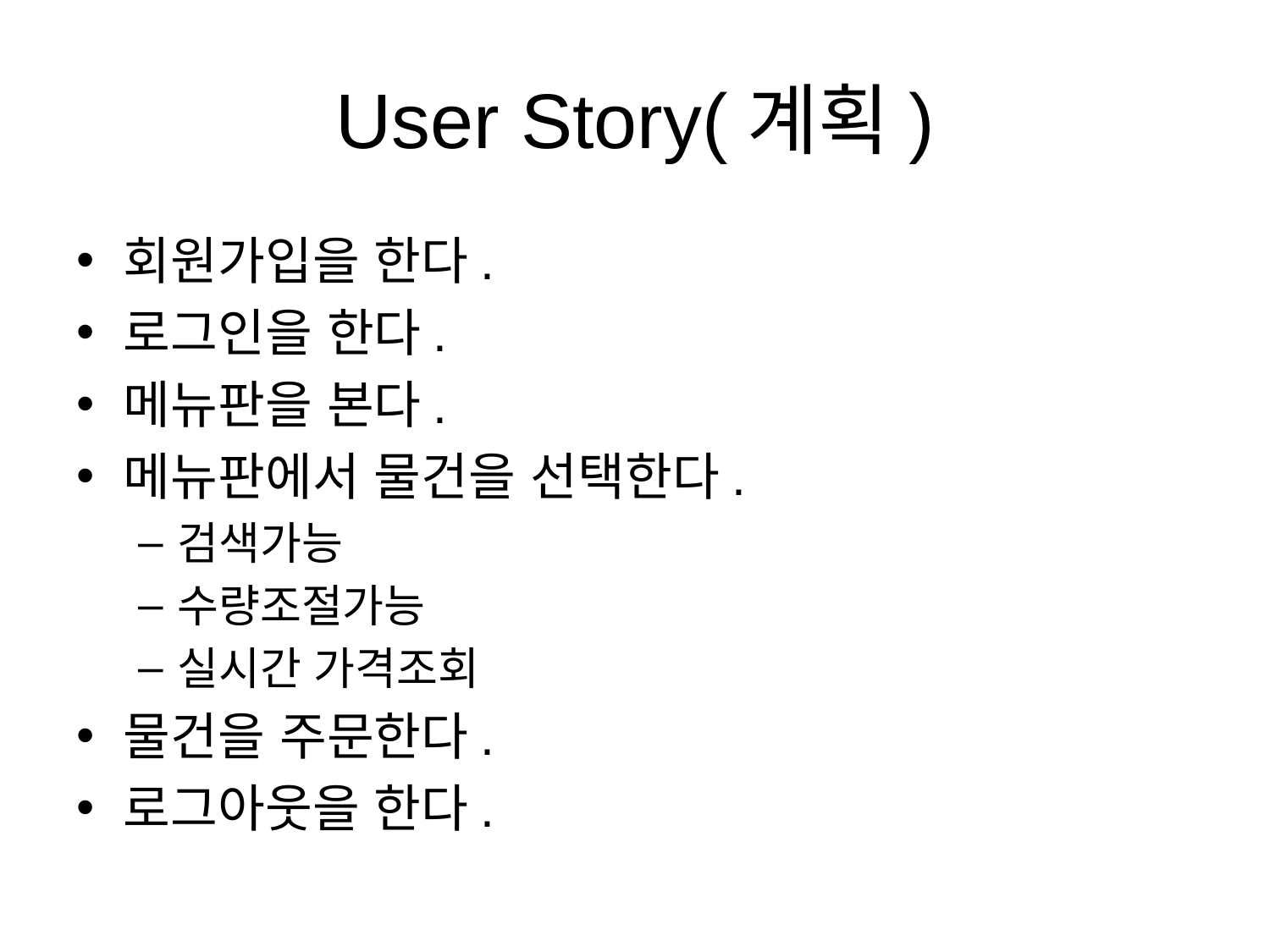

# User Story(계획)
회원가입을 한다.
로그인을 한다.
메뉴판을 본다.
메뉴판에서 물건을 선택한다.
검색가능
수량조절가능
실시간 가격조회
물건을 주문한다.
로그아웃을 한다.